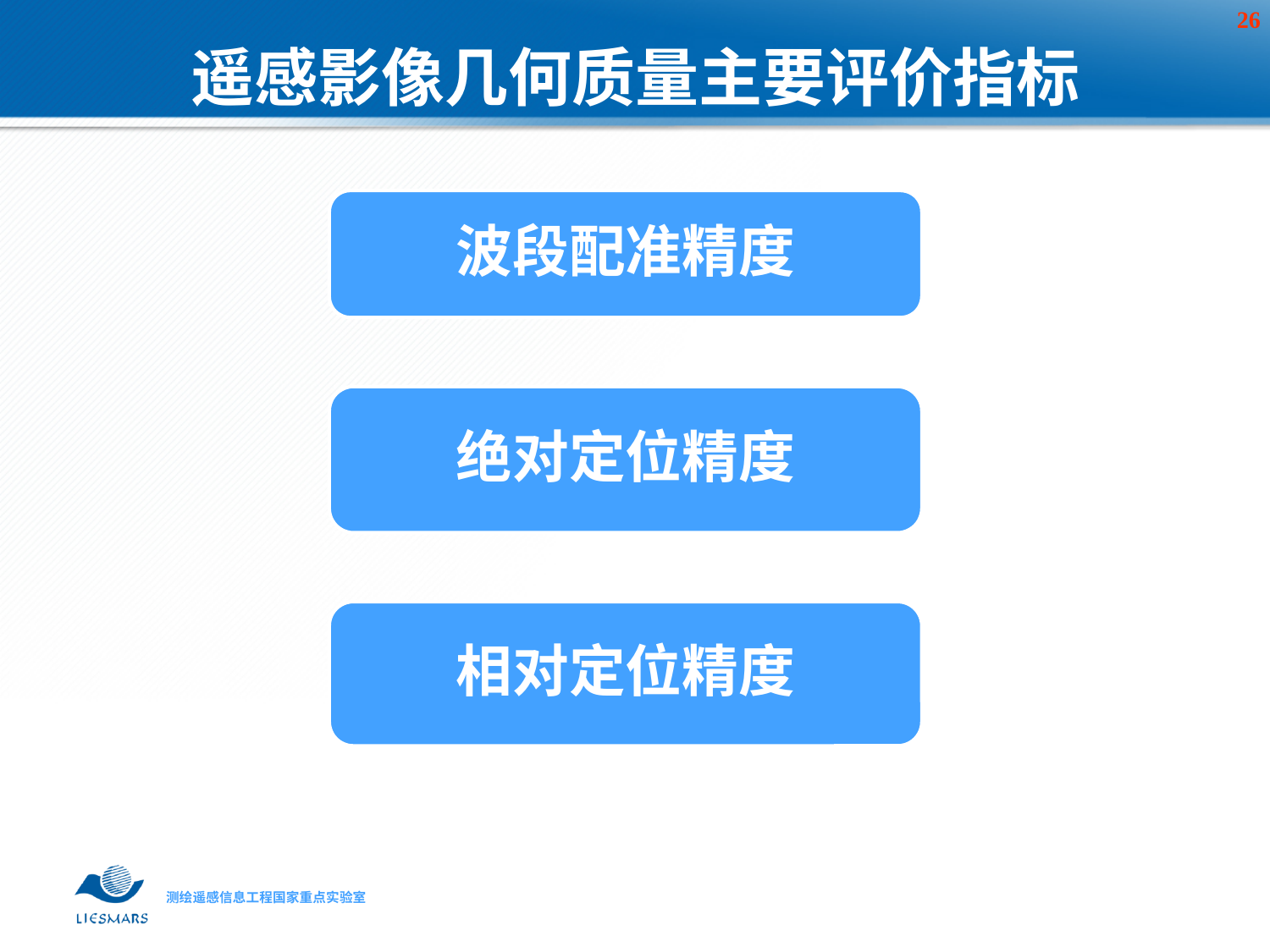

遥感影像几何质量主要评价指标

波段配准精度

绝对定位精度

相对定位精度
协同创新中心培育成效
协同创新中心培育成效